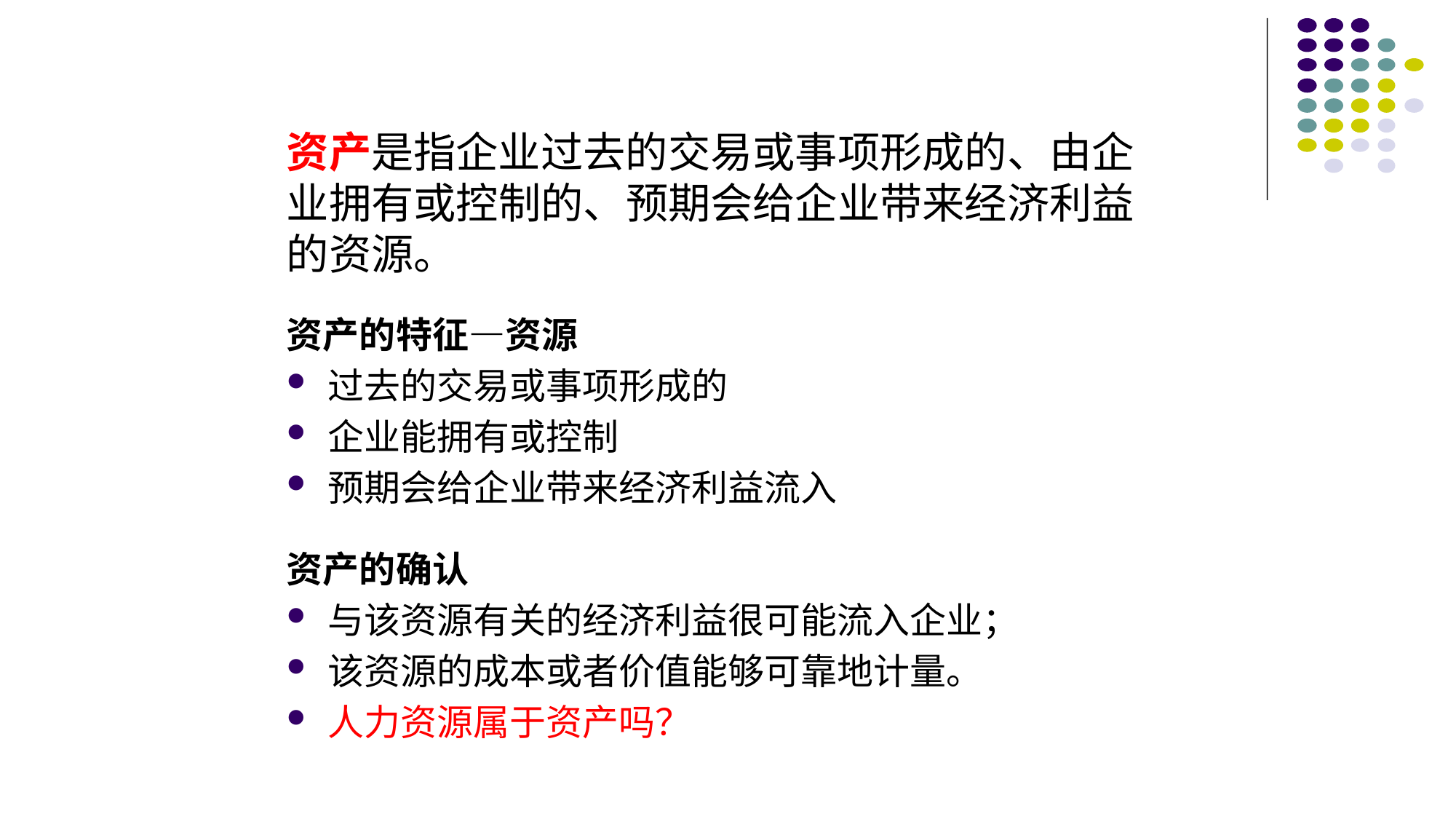

资产是指企业过去的交易或事项形成的、由企业拥有或控制的、预期会给企业带来经济利益的资源。
资产的特征—资源
过去的交易或事项形成的
企业能拥有或控制
预期会给企业带来经济利益流入
资产的确认
与该资源有关的经济利益很可能流入企业；
该资源的成本或者价值能够可靠地计量。
人力资源属于资产吗？